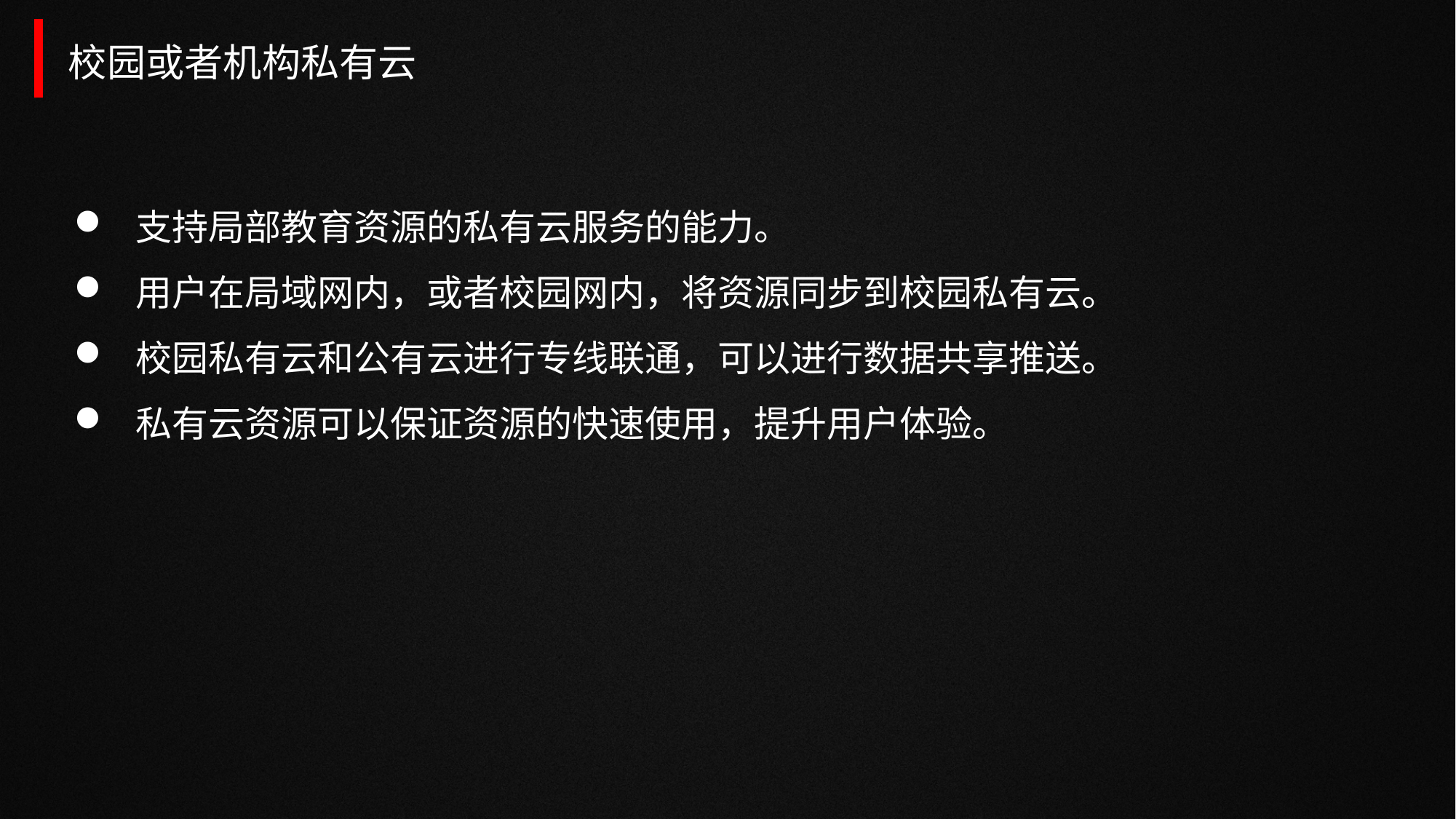

# 校园或者机构私有云
支持局部教育资源的私有云服务的能力。
用户在局域网内，或者校园网内，将资源同步到校园私有云。
校园私有云和公有云进行专线联通，可以进行数据共享推送。
私有云资源可以保证资源的快速使用，提升用户体验。